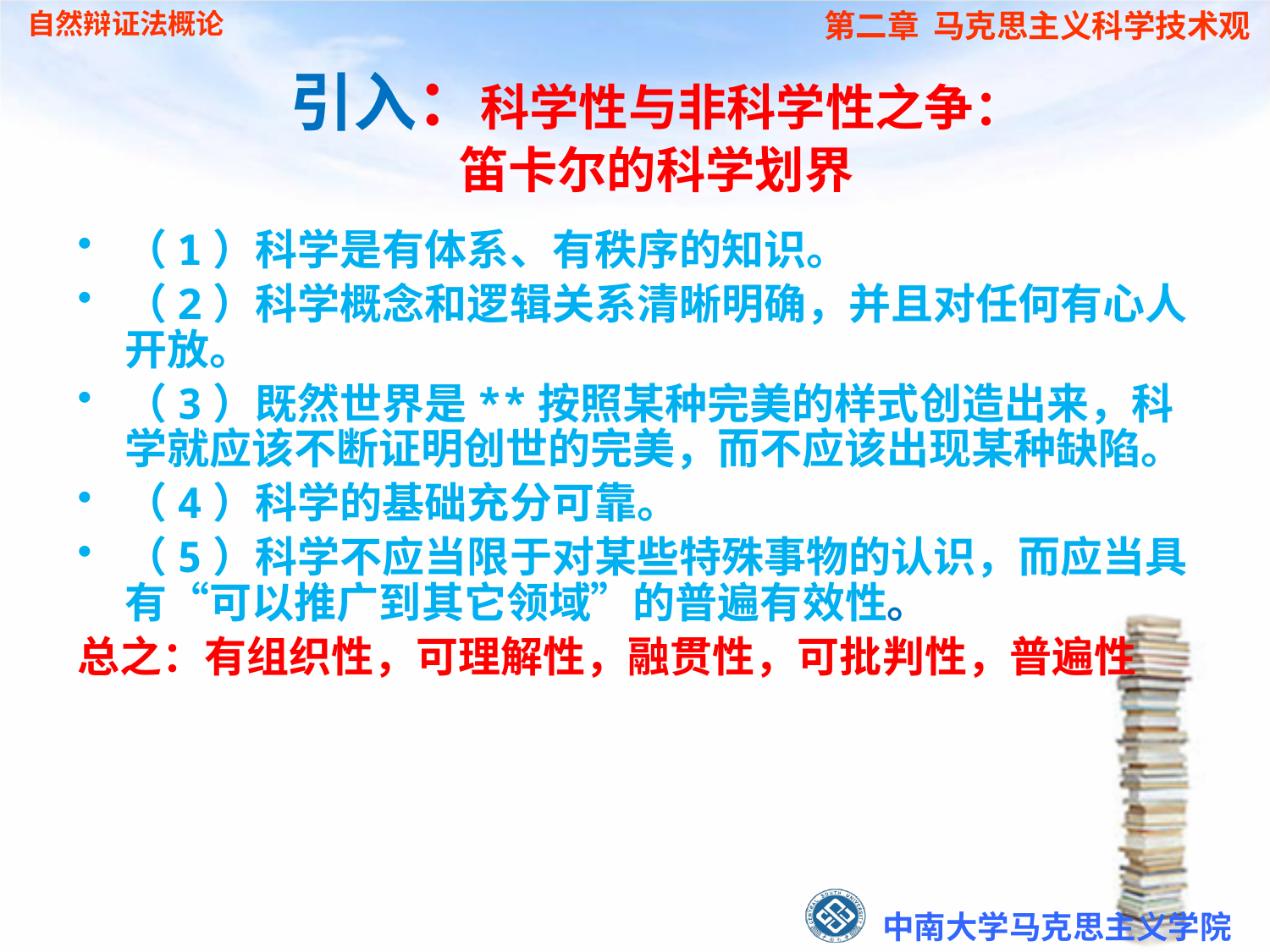

# 引入：科学性与非科学性之争： 笛卡尔的科学划界
（1）科学是有体系、有秩序的知识。
（2）科学概念和逻辑关系清晰明确，并且对任何有心人开放。
（3）既然世界是**按照某种完美的样式创造出来，科学就应该不断证明创世的完美，而不应该出现某种缺陷。
（4）科学的基础充分可靠。
（5）科学不应当限于对某些特殊事物的认识，而应当具有“可以推广到其它领域”的普遍有效性。
总之：有组织性，可理解性，融贯性，可批判性，普遍性